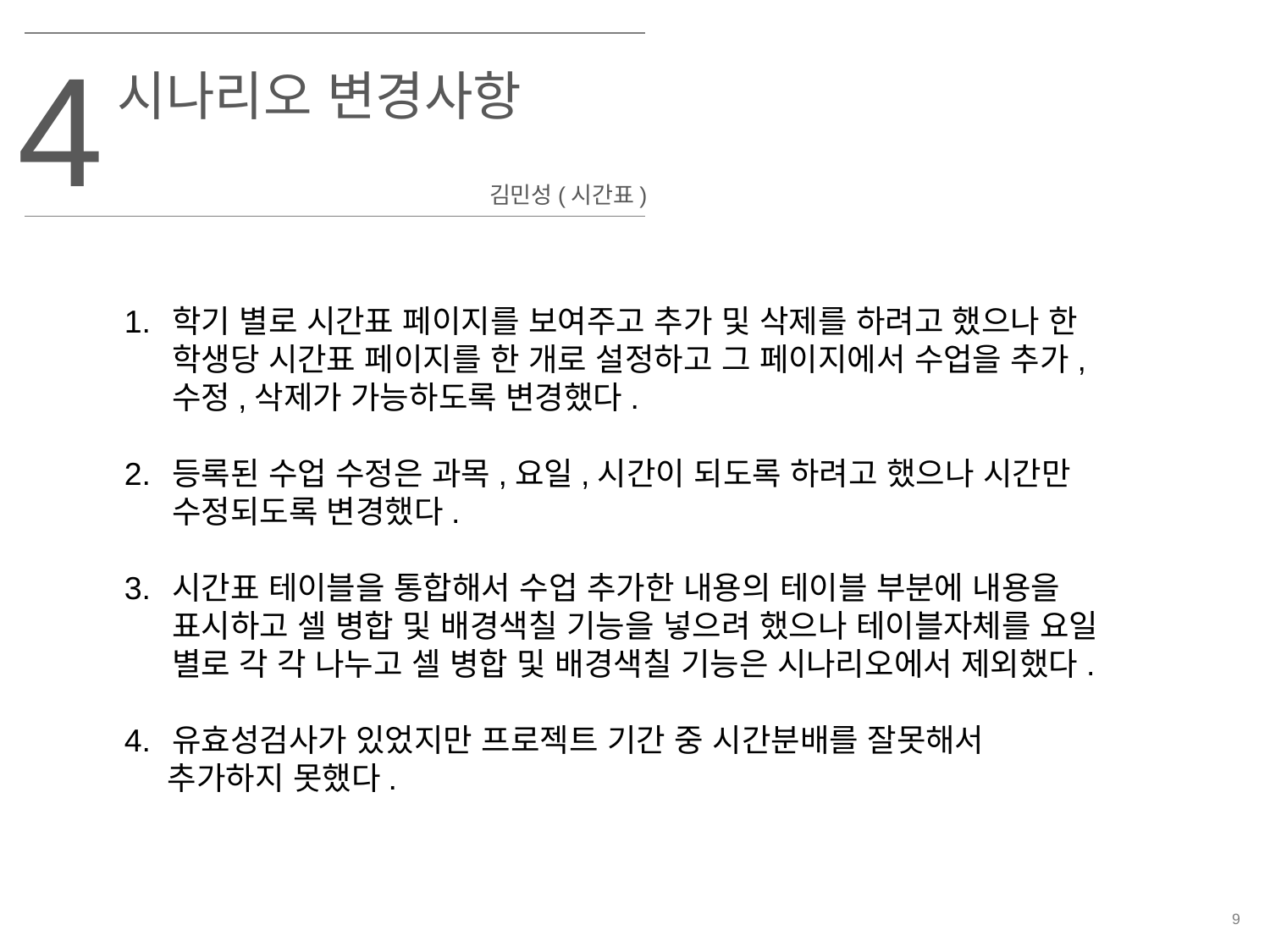

4
시나리오 변경사항
김민성(시간표)
학기 별로 시간표 페이지를 보여주고 추가 및 삭제를 하려고 했으나 한 학생당 시간표 페이지를 한 개로 설정하고 그 페이지에서 수업을 추가,수정,삭제가 가능하도록 변경했다.

등록된 수업 수정은 과목,요일,시간이 되도록 하려고 했으나 시간만 수정되도록 변경했다.

시간표 테이블을 통합해서 수업 추가한 내용의 테이블 부분에 내용을 표시하고 셀 병합 및 배경색칠 기능을 넣으려 했으나 테이블자체를 요일 별로 각 각 나누고 셀 병합 및 배경색칠 기능은 시나리오에서 제외했다.

유효성검사가 있었지만 프로젝트 기간 중 시간분배를 잘못해서
    추가하지 못했다.